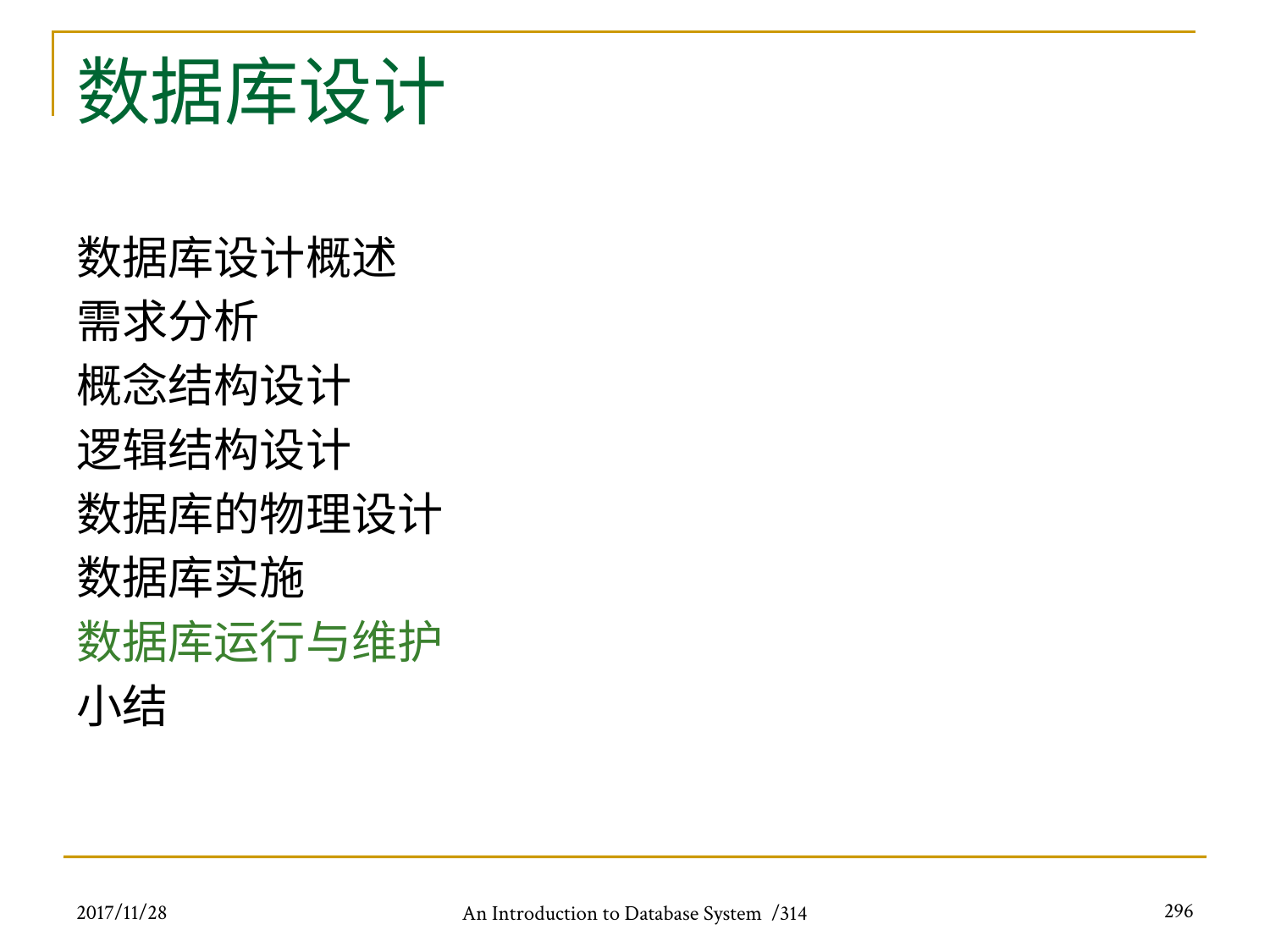

# 数据库设计
数据库设计概述
需求分析
概念结构设计
逻辑结构设计
数据库的物理设计
数据库实施
数据库运行与维护
小结
2017/11/28
296
An Introduction to Database System  /314